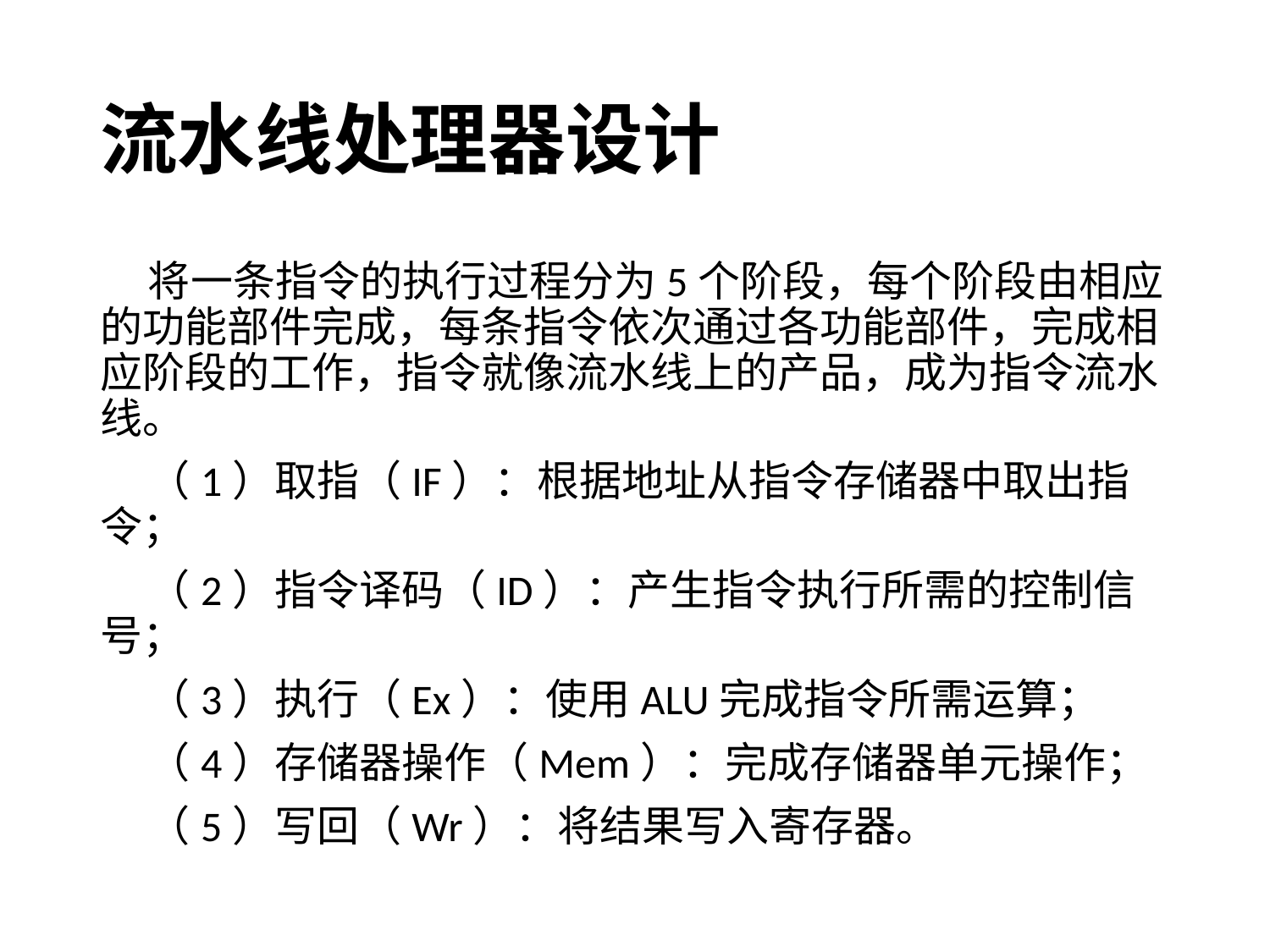

# 流水线处理器设计
    将一条指令的执行过程分为5个阶段，每个阶段由相应的功能部件完成，每条指令依次通过各功能部件，完成相应阶段的工作，指令就像流水线上的产品，成为指令流水线。
    （1）取指（IF）：根据地址从指令存储器中取出指令；
    （2）指令译码（ID）：产生指令执行所需的控制信号；
    （3）执行（Ex）：使用ALU完成指令所需运算；
    （4）存储器操作（Mem）：完成存储器单元操作；
    （5）写回（Wr）：将结果写入寄存器。